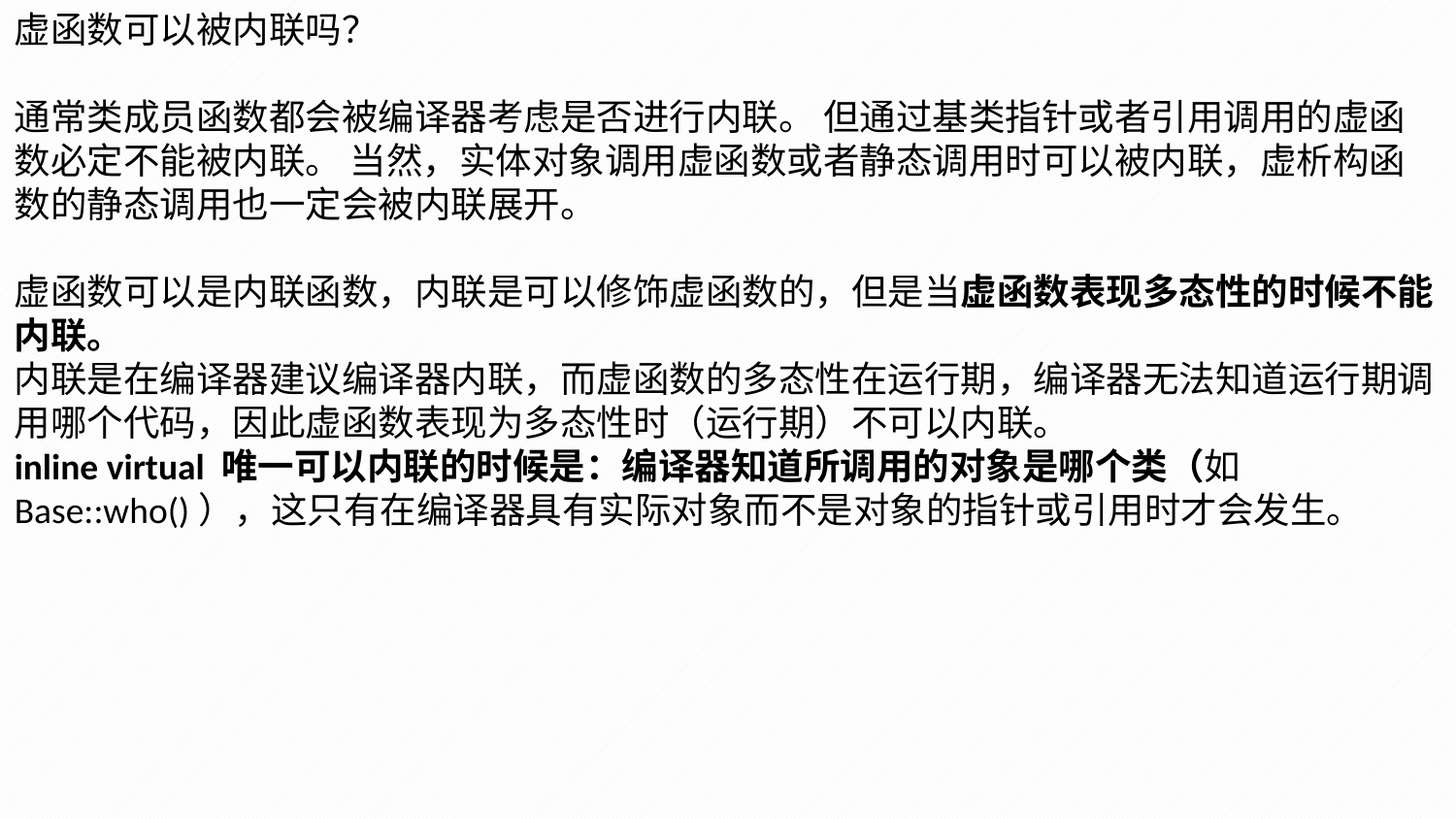

虚函数可以被内联吗？

通常类成员函数都会被编译器考虑是否进行内联。 但通过基类指针或者引用调用的虚函数必定不能被内联。 当然，实体对象调用虚函数或者静态调用时可以被内联，虚析构函数的静态调用也一定会被内联展开。

虚函数可以是内联函数，内联是可以修饰虚函数的，但是当虚函数表现多态性的时候不能内联。
内联是在编译器建议编译器内联，而虚函数的多态性在运行期，编译器无法知道运行期调用哪个代码，因此虚函数表现为多态性时（运行期）不可以内联。
inline virtual 唯一可以内联的时候是：编译器知道所调用的对象是哪个类（如 Base::who()），这只有在编译器具有实际对象而不是对象的指针或引用时才会发生。